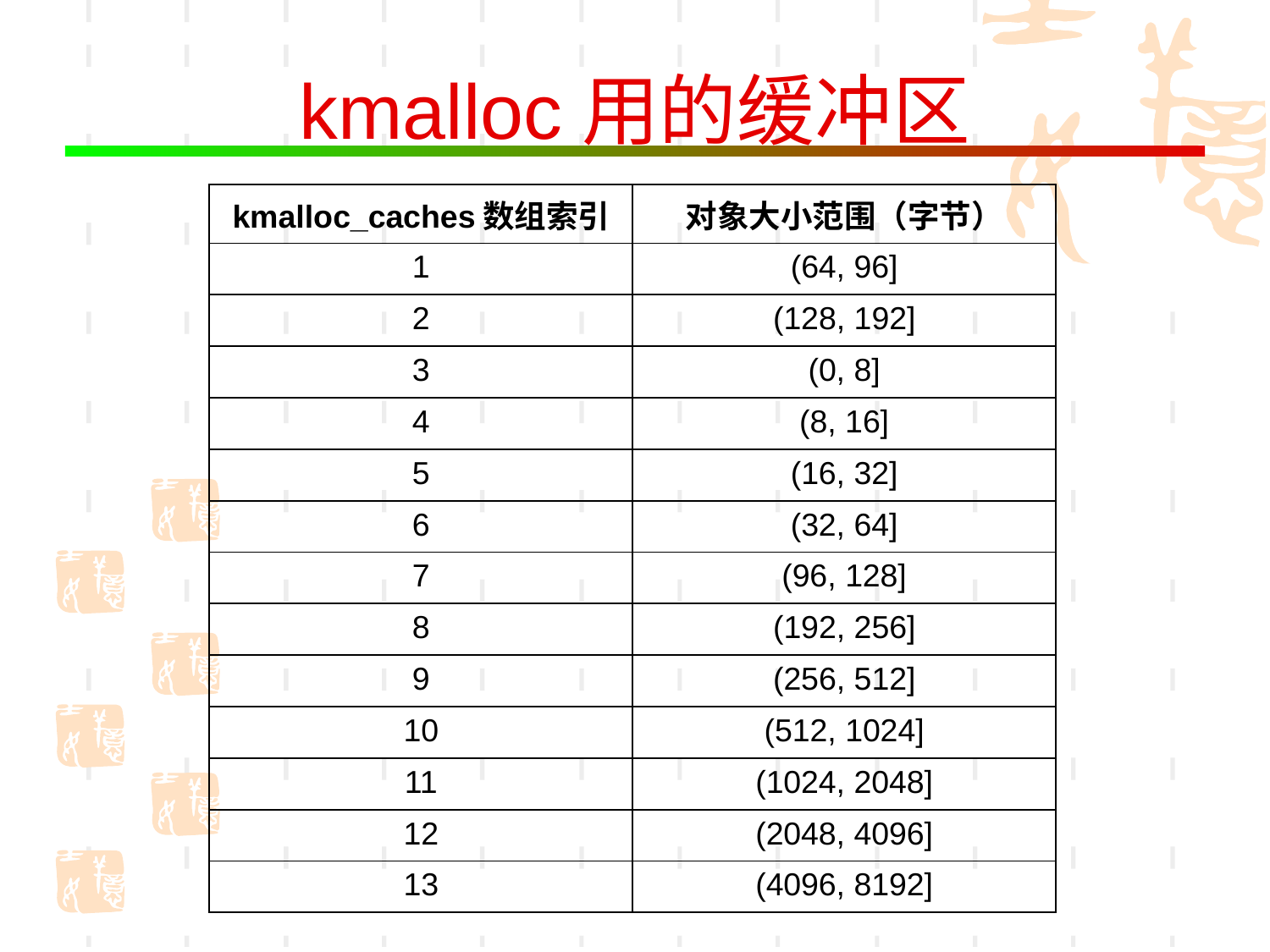

# kmalloc用的缓冲区
| kmalloc\_caches数组索引 | 对象大小范围（字节） |
| --- | --- |
| 1 | (64, 96] |
| 2 | (128, 192] |
| 3 | (0, 8] |
| 4 | (8, 16] |
| 5 | (16, 32] |
| 6 | (32, 64] |
| 7 | (96, 128] |
| 8 | (192, 256] |
| 9 | (256, 512] |
| 10 | (512, 1024] |
| 11 | (1024, 2048] |
| 12 | (2048, 4096] |
| 13 | (4096, 8192] |